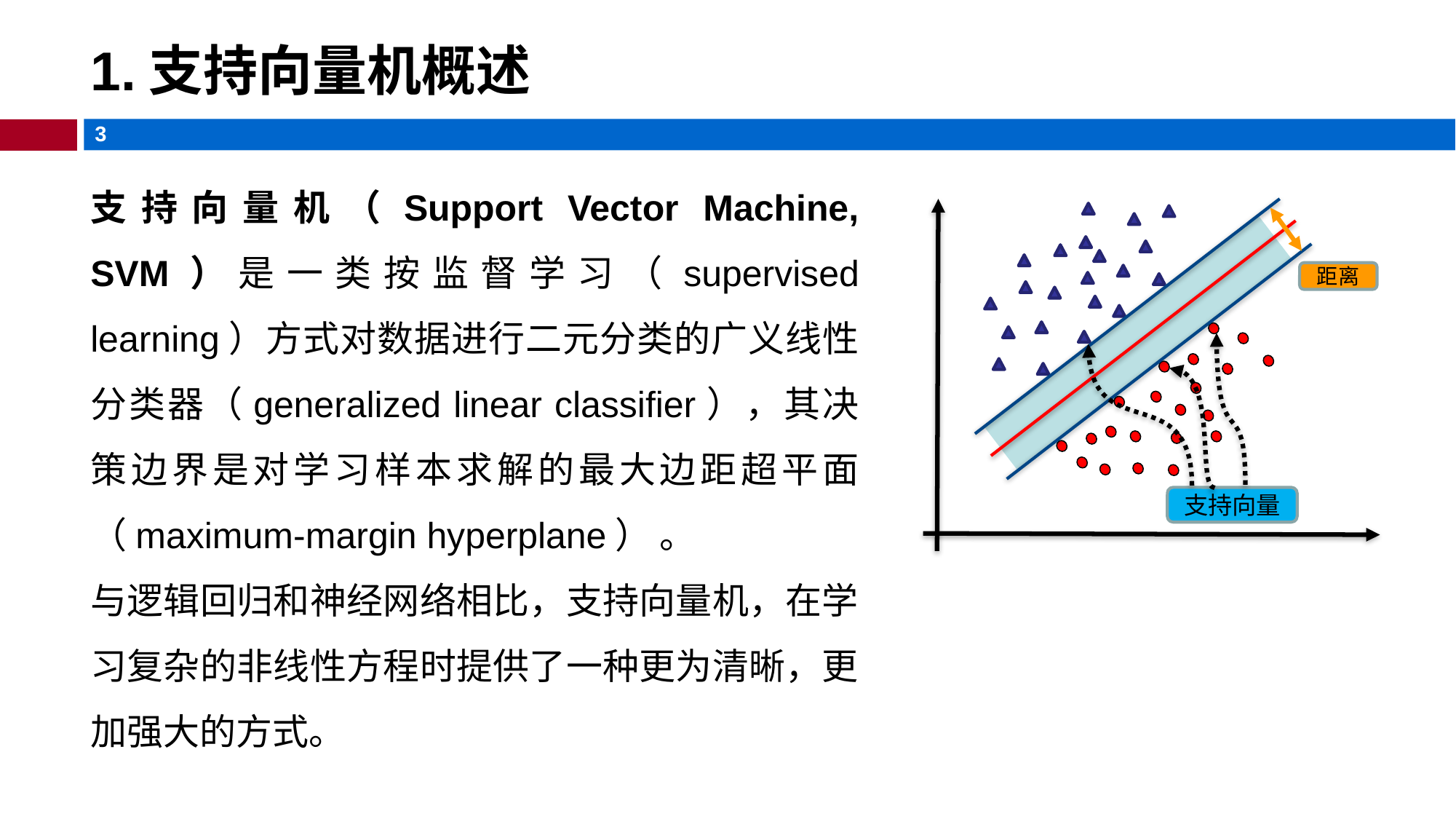

# 1.支持向量机概述
支持向量机（Support Vector Machine, SVM）是一类按监督学习（supervised learning）方式对数据进行二元分类的广义线性分类器（generalized linear classifier），其决策边界是对学习样本求解的最大边距超平面（maximum-margin hyperplane） 。
与逻辑回归和神经网络相比，支持向量机，在学习复杂的非线性方程时提供了一种更为清晰，更加强大的方式。

距离

支持向量